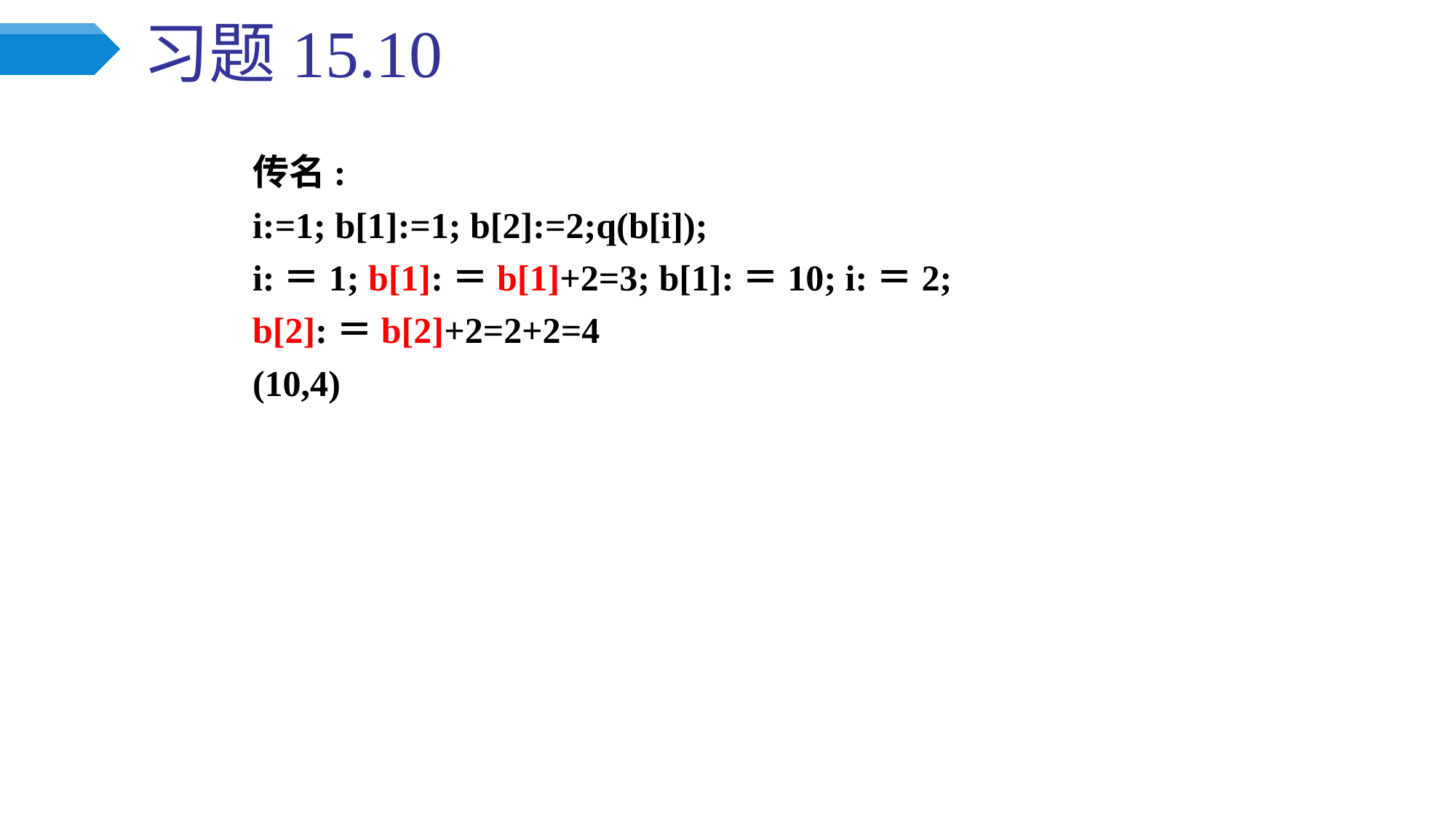

# 习题15.10
传名:
i:=1; b[1]:=1; b[2]:=2;q(b[i]);
i:＝1; b[1]:＝b[1]+2=3; b[1]:＝10; i:＝2;
b[2]:＝b[2]+2=2+2=4
(10,4)